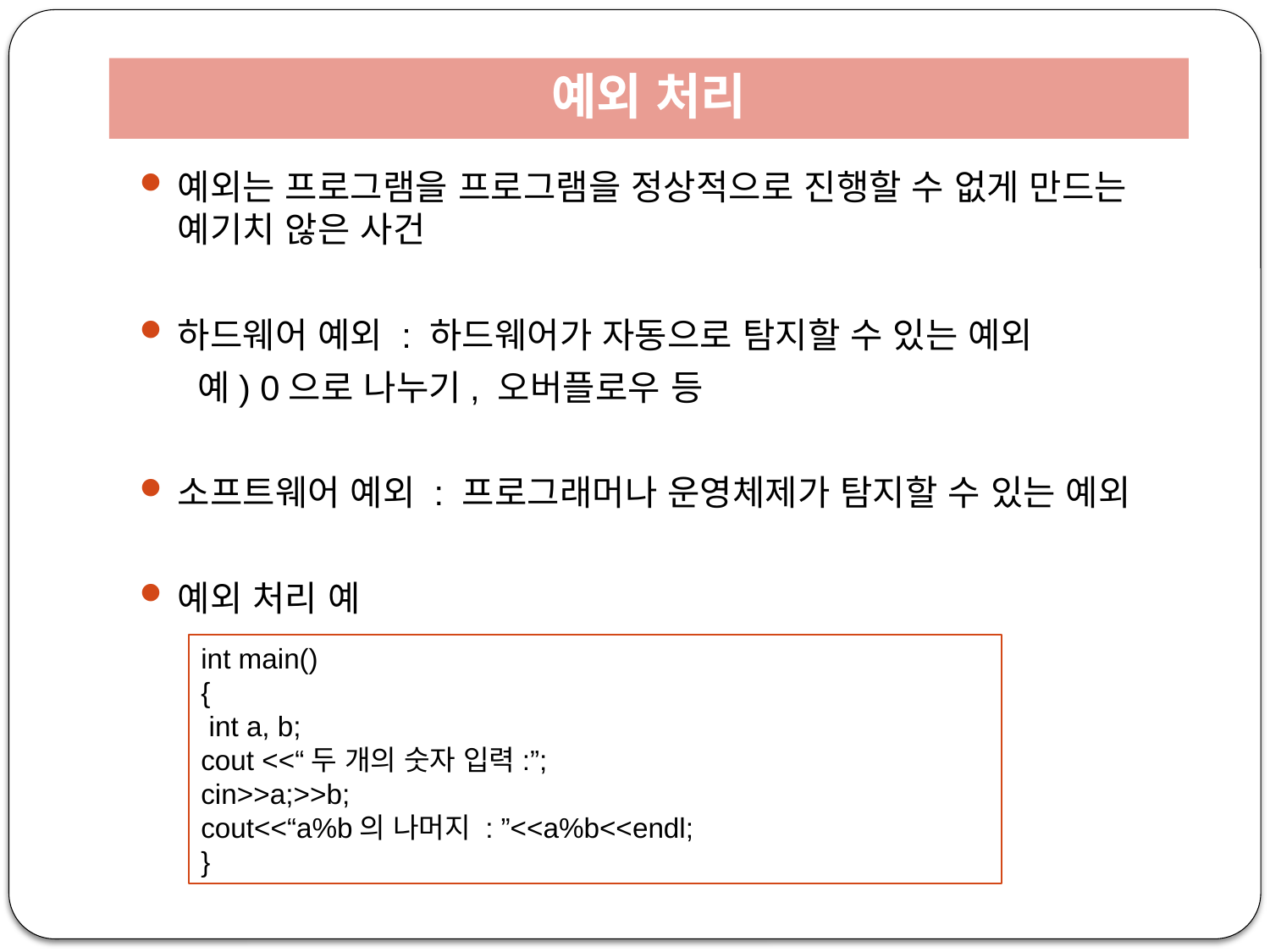

# 예외 처리
예외는 프로그램을 프로그램을 정상적으로 진행할 수 없게 만드는 예기치 않은 사건

하드웨어 예외 : 하드웨어가 자동으로 탐지할 수 있는 예외
     예) 0으로 나누기, 오버플로우 등

소프트웨어 예외 : 프로그래머나 운영체제가 탐지할 수 있는 예외

예외 처리 예

int main()
{
 int a, b;
cout <<“두 개의 숫자 입력:”;
cin>>a;>>b;
cout<<“a%b의 나머지 : ”<<a%b<<endl;
}